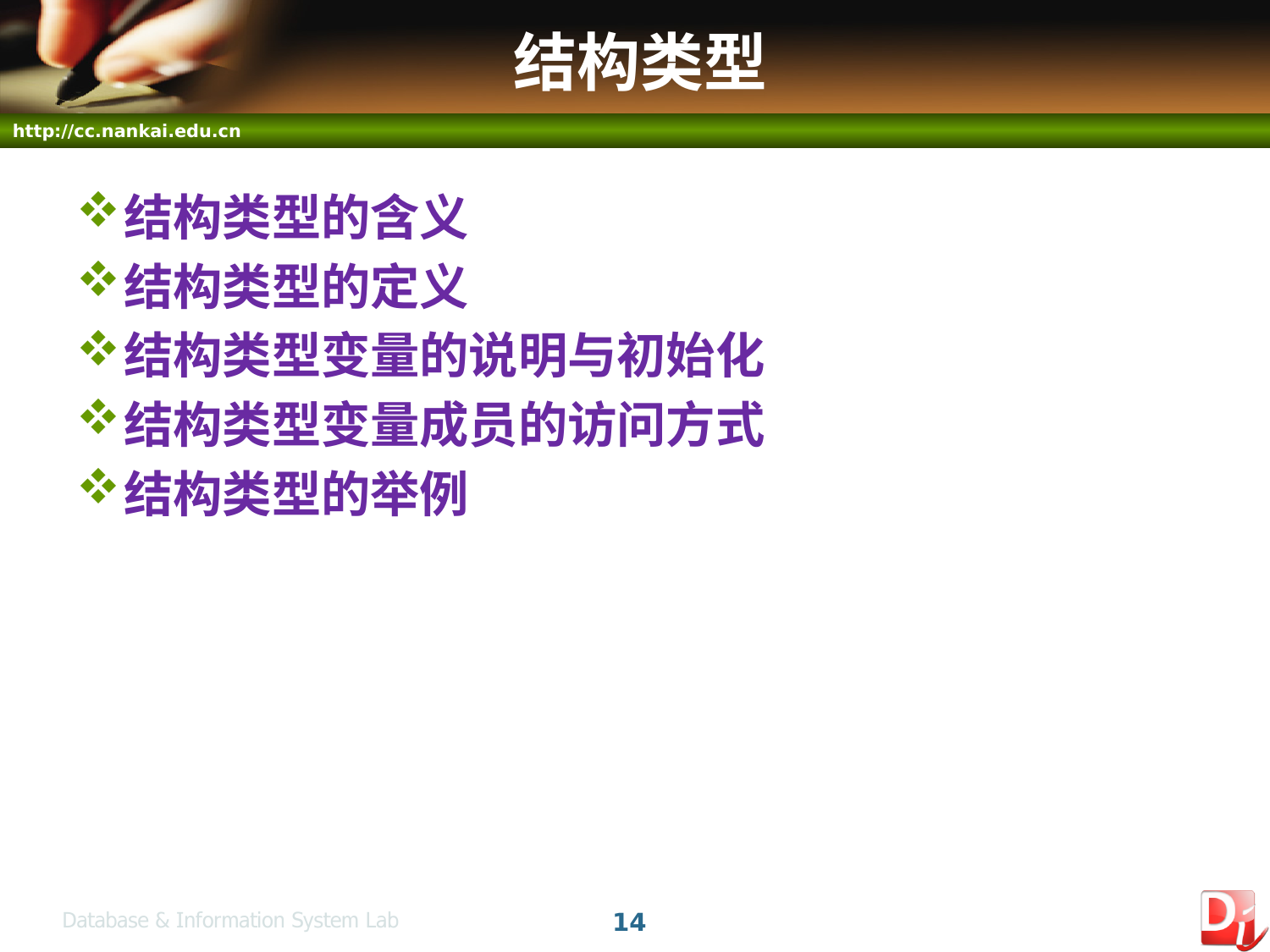

# 结构类型
结构类型的含义
结构类型的定义
结构类型变量的说明与初始化
结构类型变量成员的访问方式
结构类型的举例
14
Database & Information System Lab